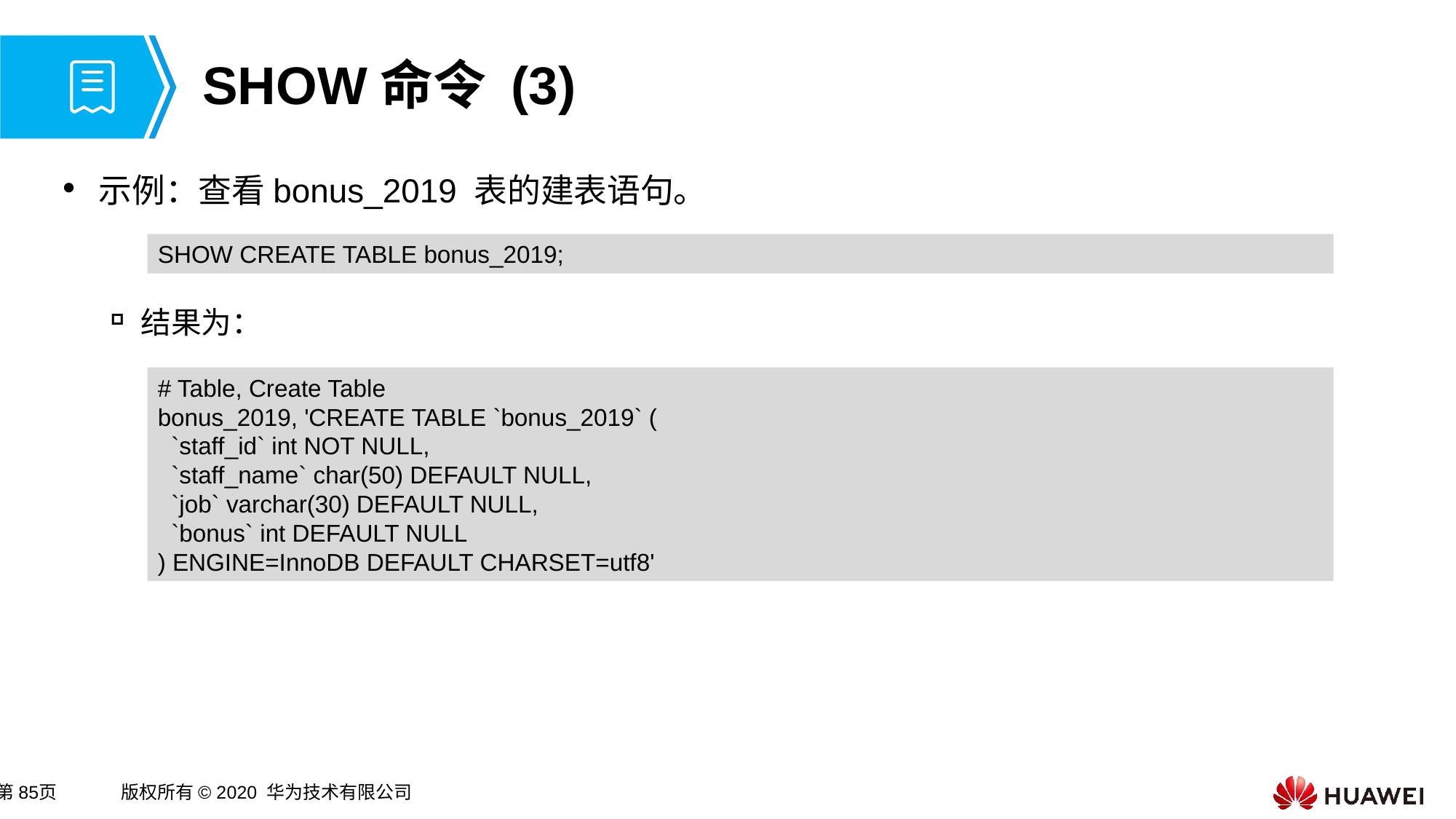

# SHOW命令 (3)
示例：查看bonus_2019 表的建表语句。

结果为：

SHOW CREATE TABLE bonus_2019;
# Table, Create Table
bonus_2019, 'CREATE TABLE `bonus_2019` (
  `staff_id` int NOT NULL,
  `staff_name` char(50) DEFAULT NULL,
  `job` varchar(30) DEFAULT NULL,
  `bonus` int DEFAULT NULL
) ENGINE=InnoDB DEFAULT CHARSET=utf8'